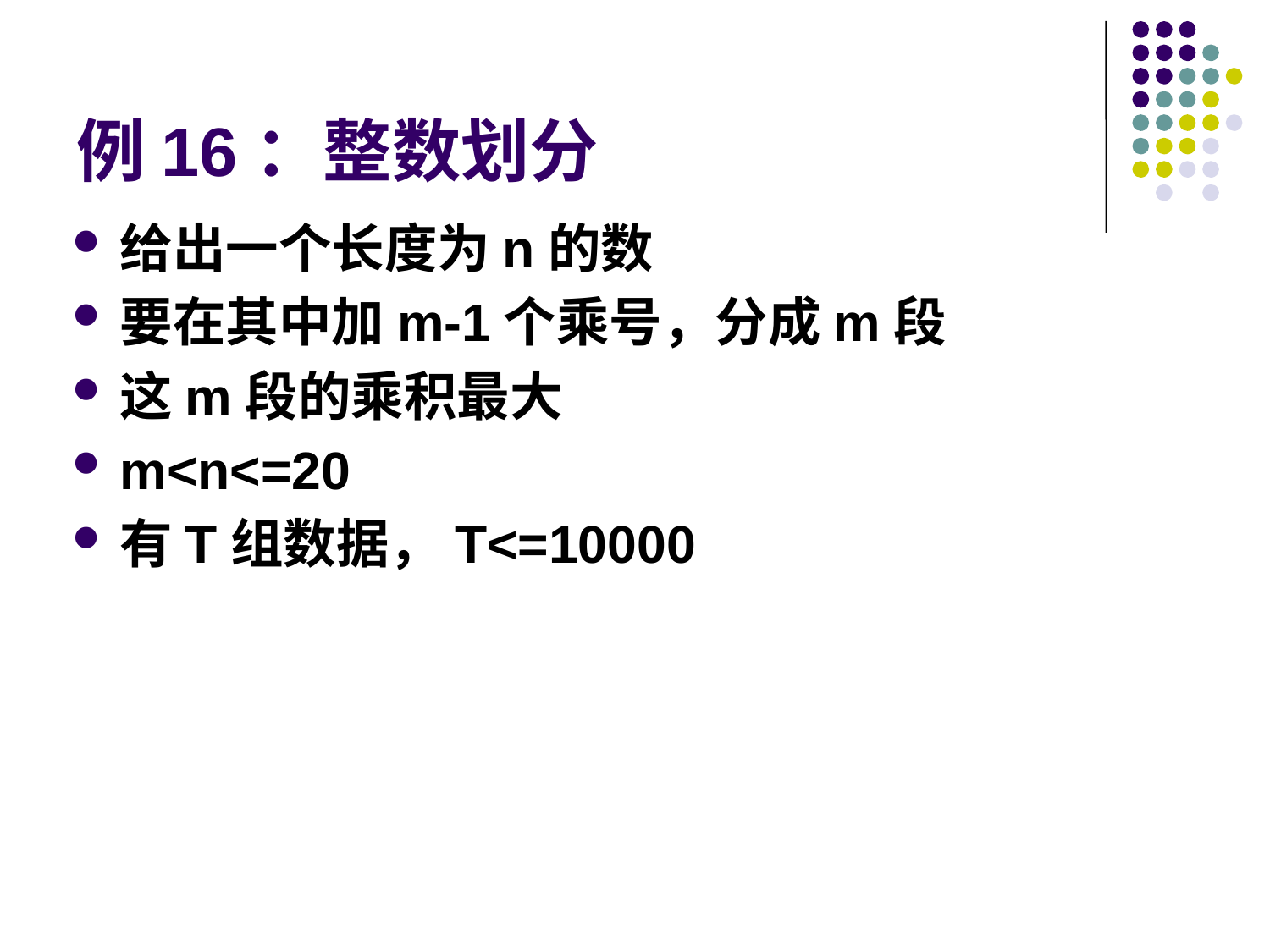

# 例16：整数划分
给出一个长度为n的数
要在其中加m-1个乘号，分成m段
这m段的乘积最大
m<n<=20
有T组数据，T<=10000